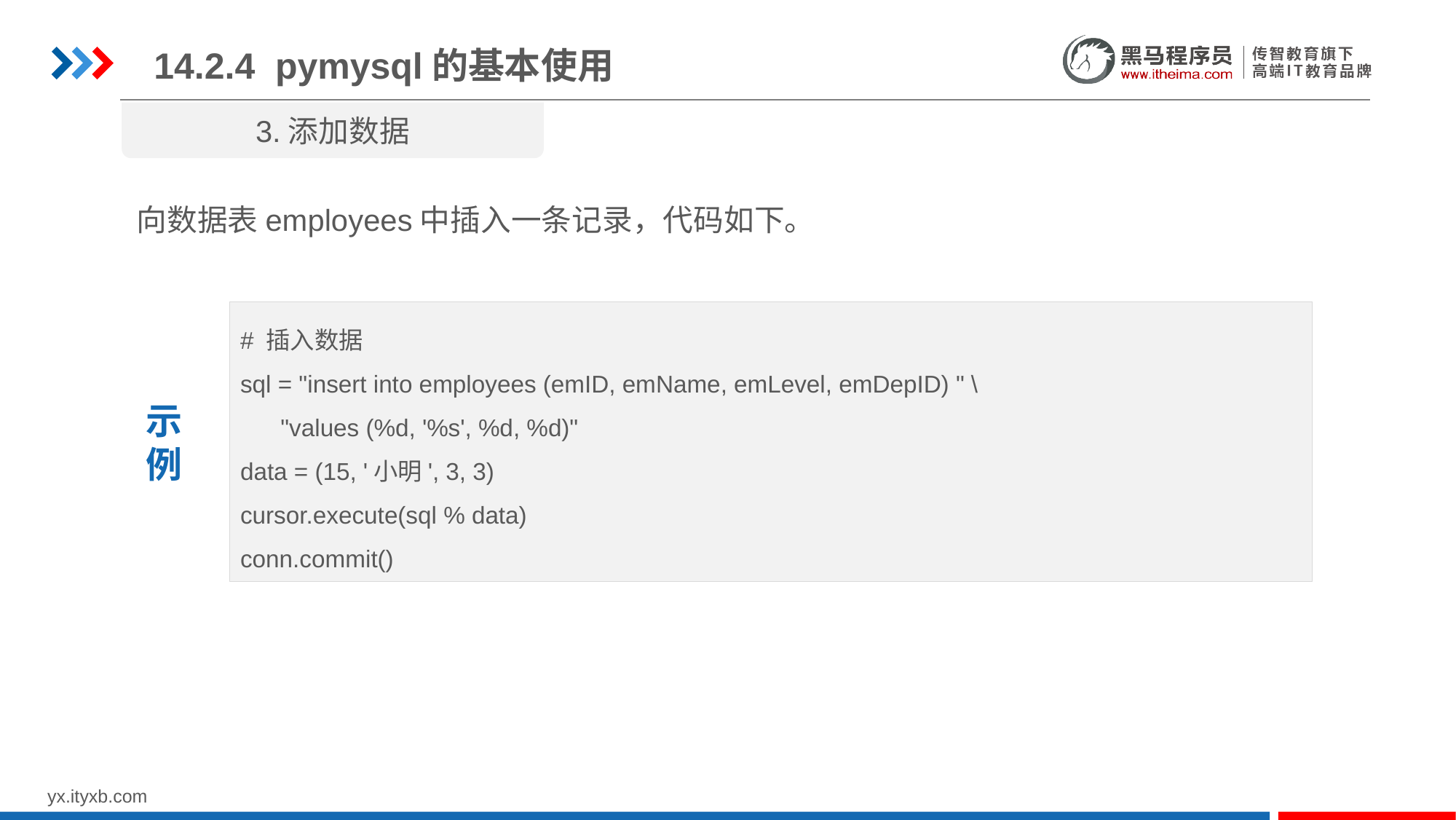

14.2.4  pymysql的基本使用

3.添加数据
向数据表employees中插入一条记录，代码如下。
# 插入数据
sql = "insert into employees (emID, emName, emLevel, emDepID) " \
      "values (%d, '%s', %d, %d)"
data = (15, '小明', 3, 3)
cursor.execute(sql % data)
conn.commit()
示
例